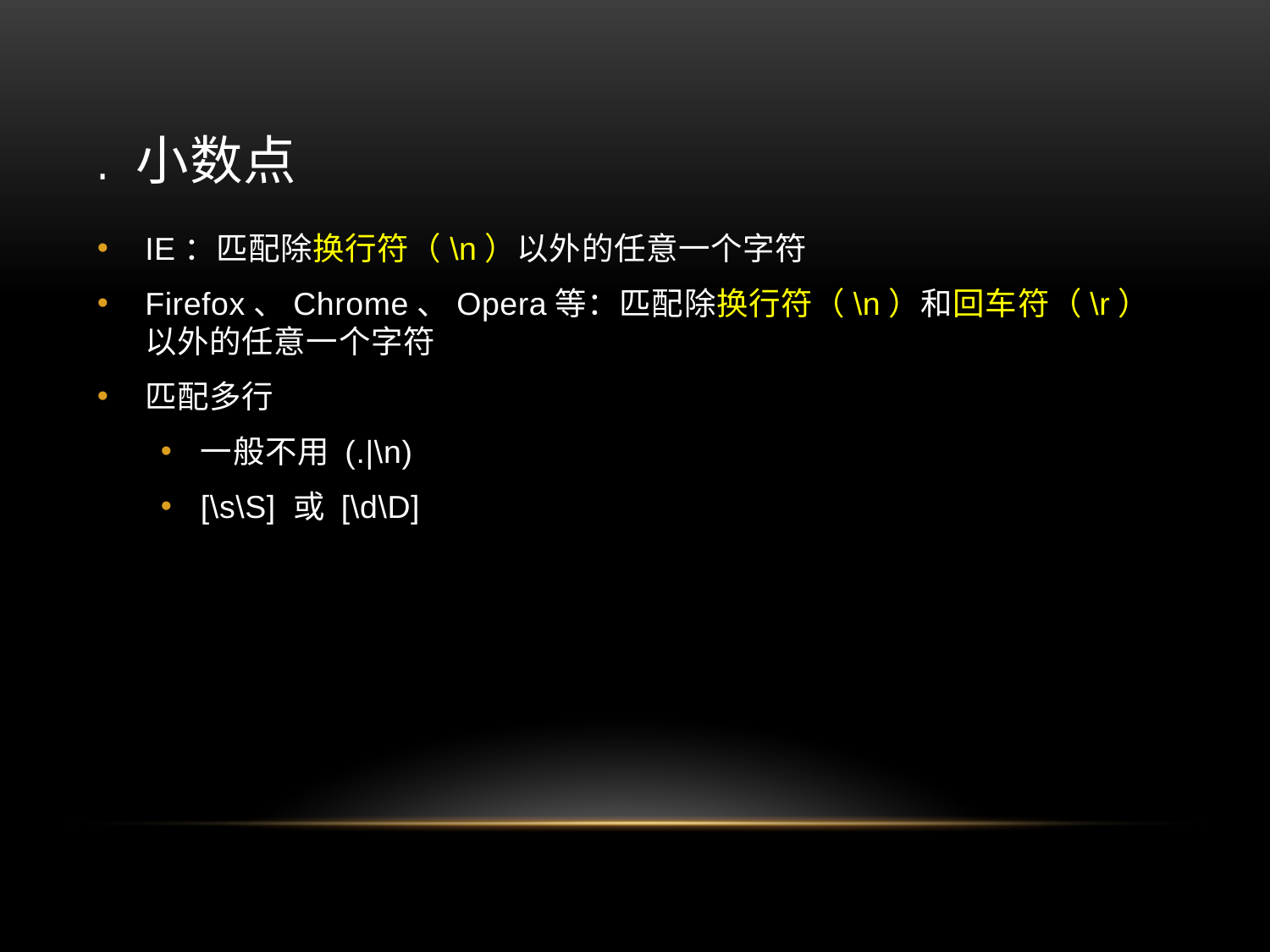

# . 小数点
IE：匹配除换行符（\n）以外的任意一个字符
Firefox、Chrome、Opera等：匹配除换行符（\n）和回车符（\r）以外的任意一个字符
匹配多行
一般不用 (.|\n)
[\s\S] 或 [\d\D]